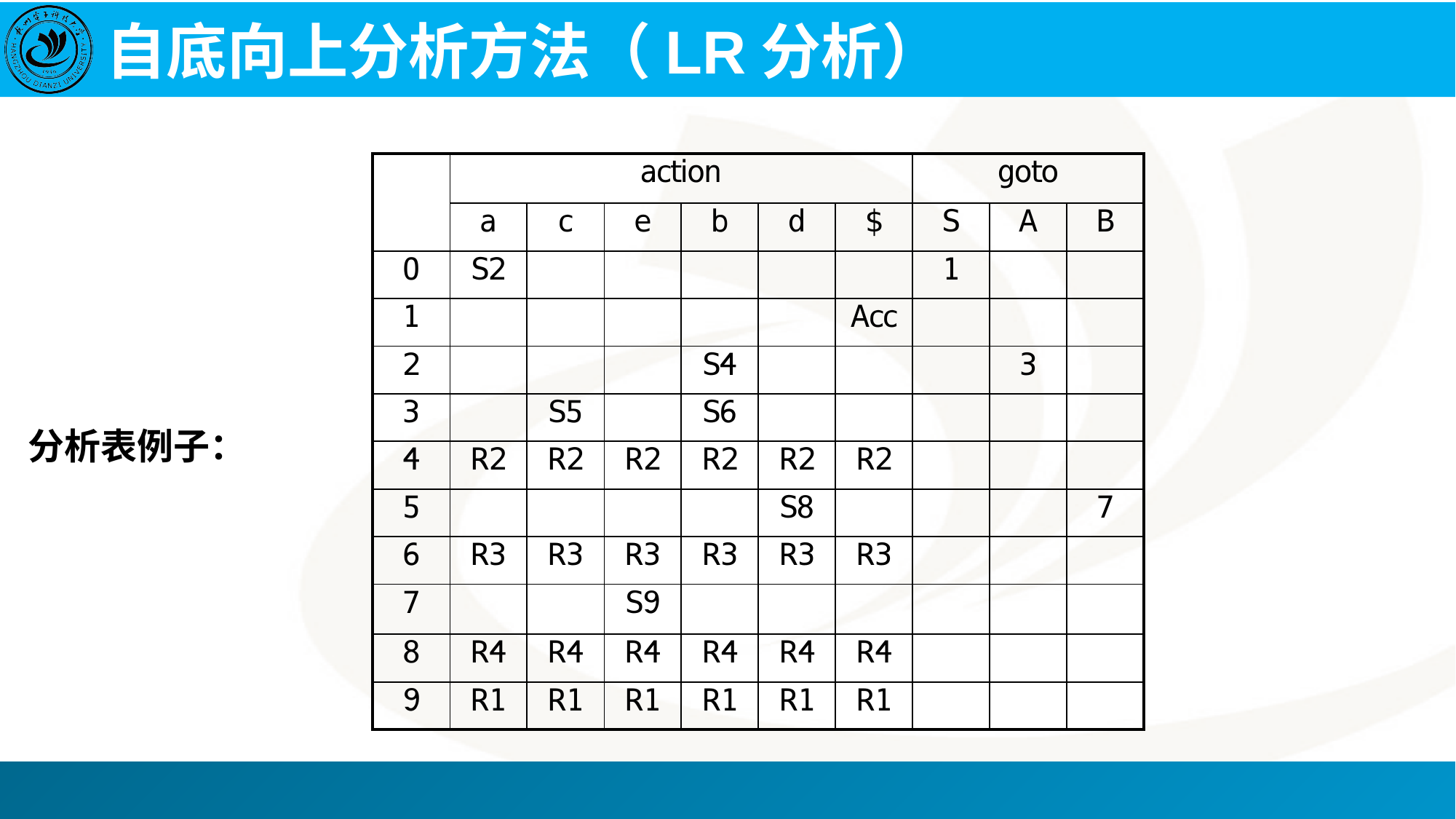

# 自底向上分析方法（LR分析）
|  | action |  |  |  |  |  | goto |  |  |
| --- | --- | --- | --- | --- | --- | --- | --- | --- | --- |
|  | a | c | e | b | d | $ | S | A | B |
| 0 | S2 |  |  |  |  |  | 1 |  |  |
| 1 |  |  |  |  |  | Acc |  |  |  |
| 2 |  |  |  | S4 |  |  |  | 3 |  |
| 3 |  | S5 |  | S6 |  |  |  |  |  |
| 4 | R2 | R2 | R2 | R2 | R2 | R2 |  |  |  |
| 5 |  |  |  |  | S8 |  |  |  | 7 |
| 6 | R3 | R3 | R3 | R3 | R3 | R3 |  |  |  |
| 7 |  |  | S9 |  |  |  |  |  |  |
| 8 | R4 | R4 | R4 | R4 | R4 | R4 |  |  |  |
| 9 | R1 | R1 | R1 | R1 | R1 | R1 |  |  |  |
分析表例子：
23